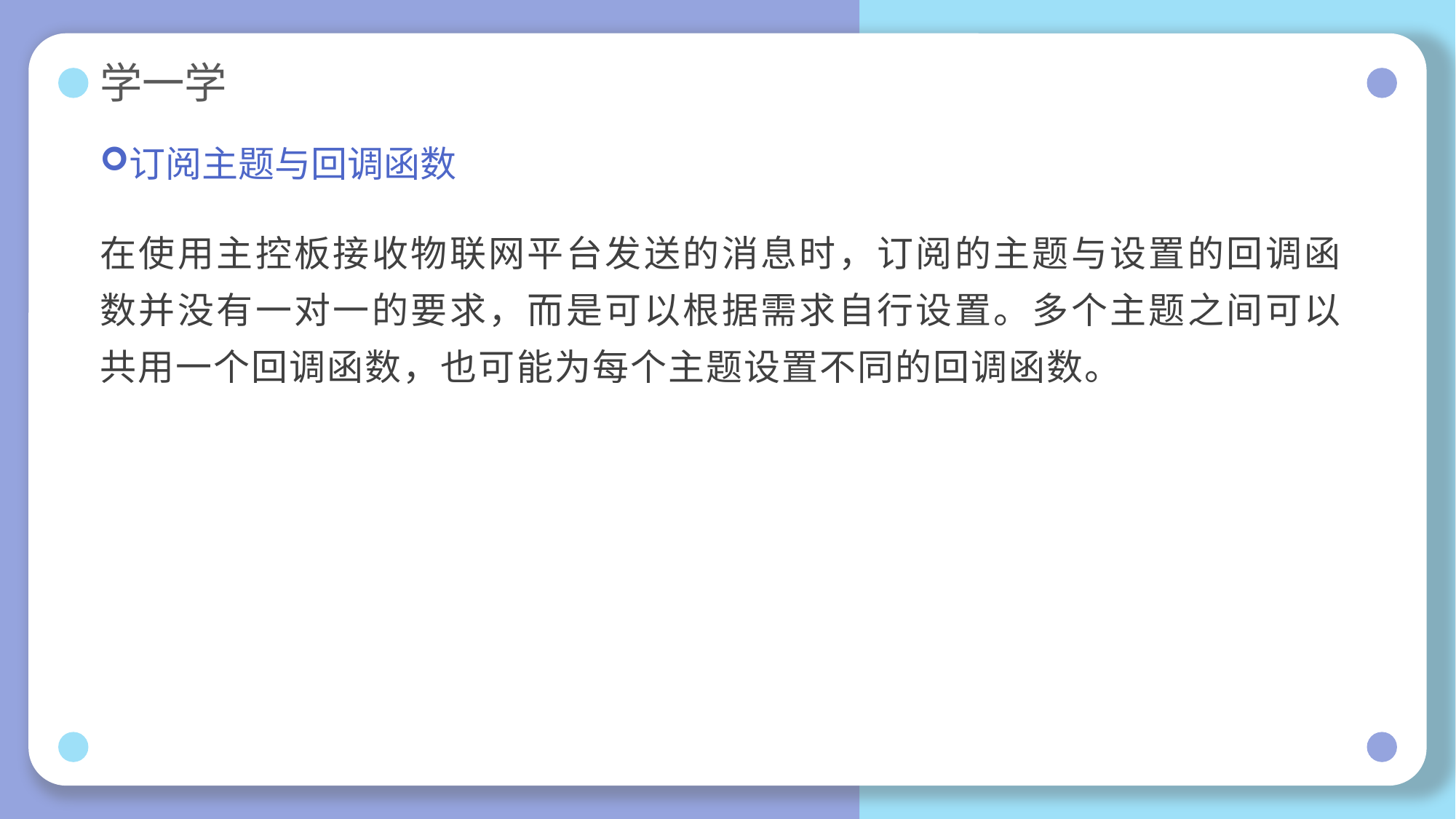

# 学一学
订阅主题与回调函数
在使用主控板接收物联网平台发送的消息时，订阅的主题与设置的回调函数并没有一对一的要求，而是可以根据需求自行设置。多个主题之间可以共用一个回调函数，也可能为每个主题设置不同的回调函数。